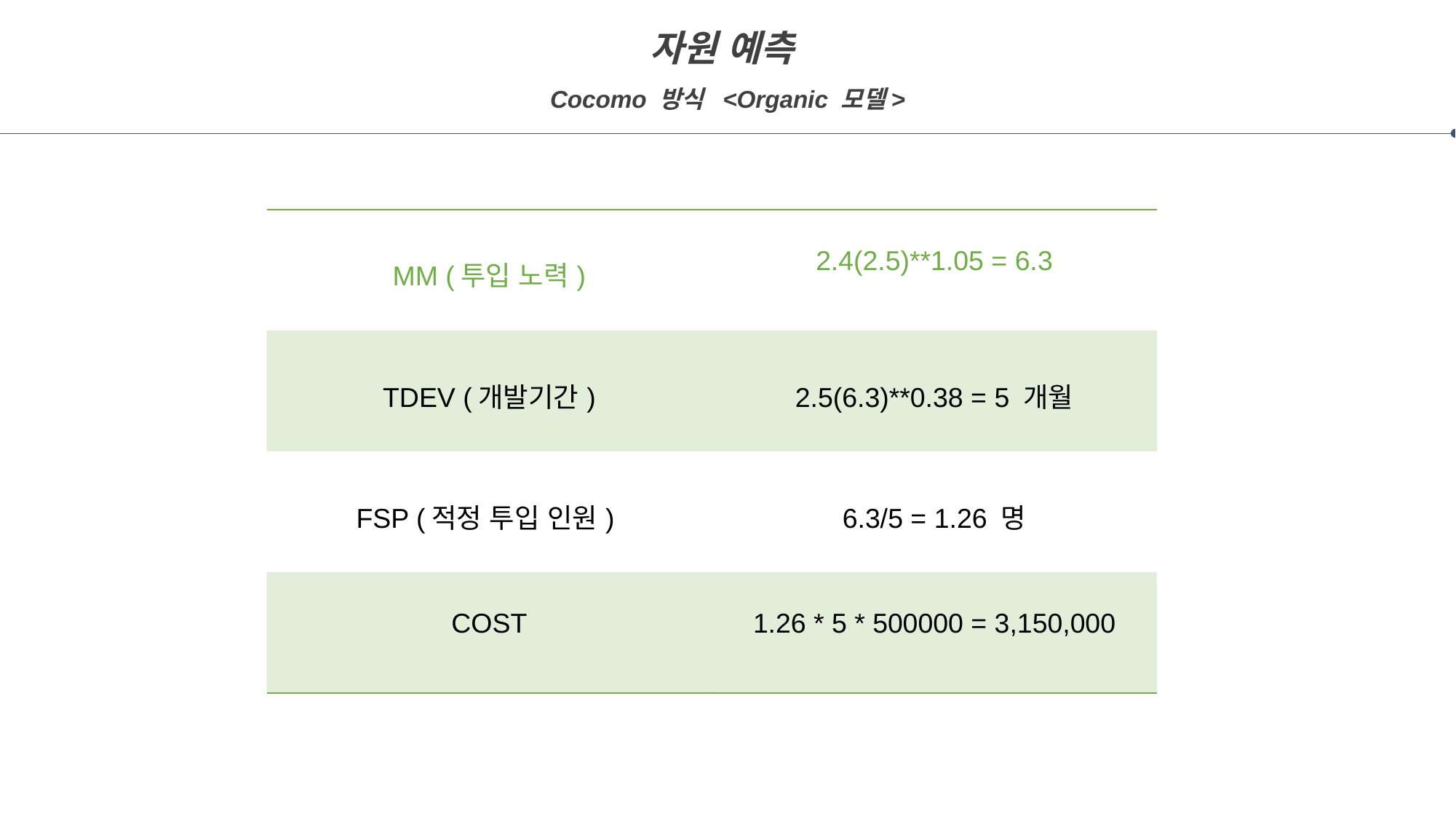

자원 예측
Cocomo 방식  <Organic 모델>
| MM (투입 노력) | 2.4(2.5)\*\*1.05 = 6.3 |
| --- | --- |
| TDEV (개발기간) | 2.5(6.3)\*\*0.38 = 5 개월 |
| FSP (적정 투입 인원) | 6.3/5 = 1.26 명 |
| COST | 1.26 \* 5 \* 500000 = 3,150,000 |